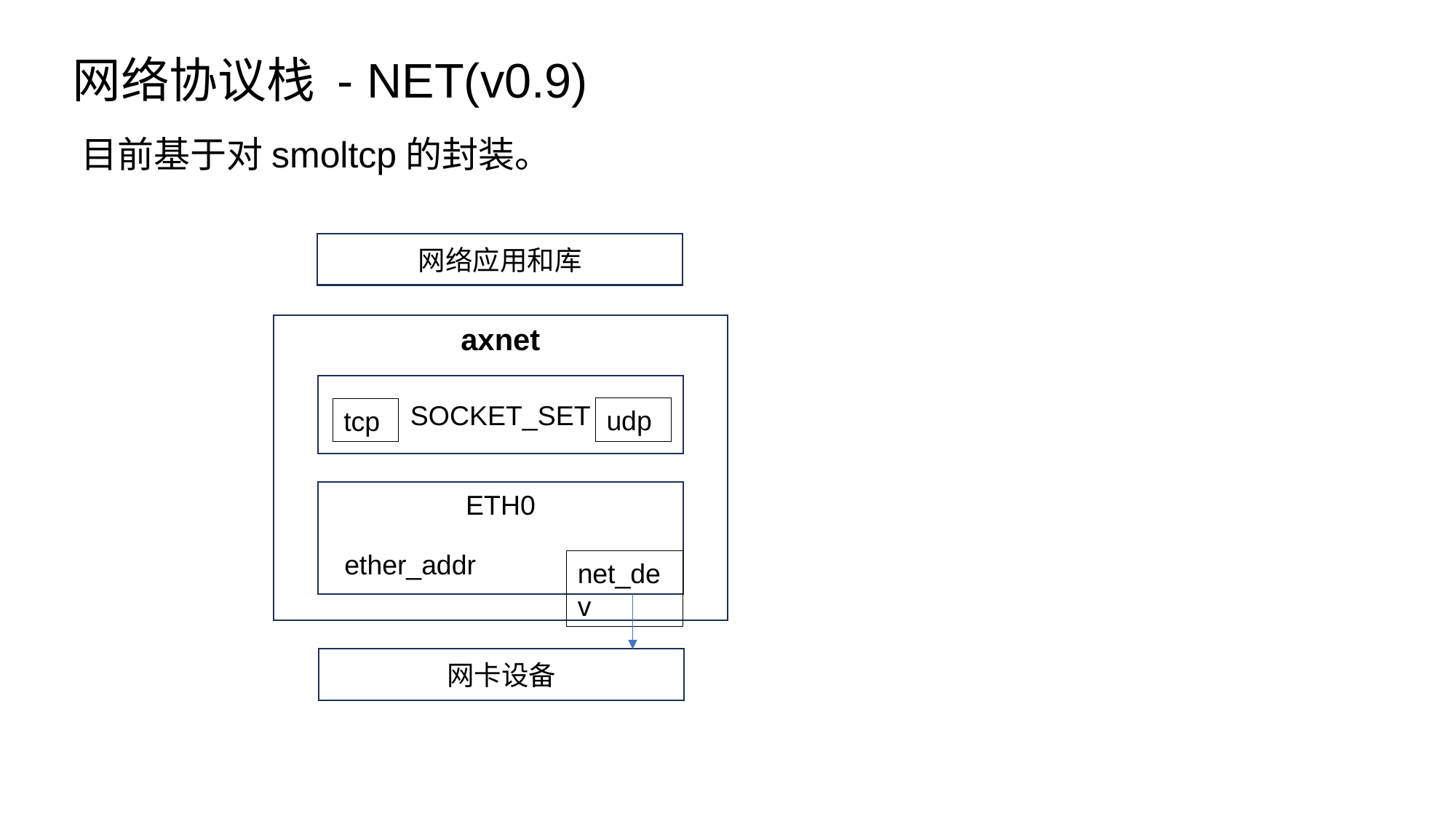

网络协议栈 - NET(v0.9)
目前基于对smoltcp的封装。
网络应用和库
axnet
SOCKET_SET
udp
tcp
ETH0
ether_addr
net_dev
网卡设备